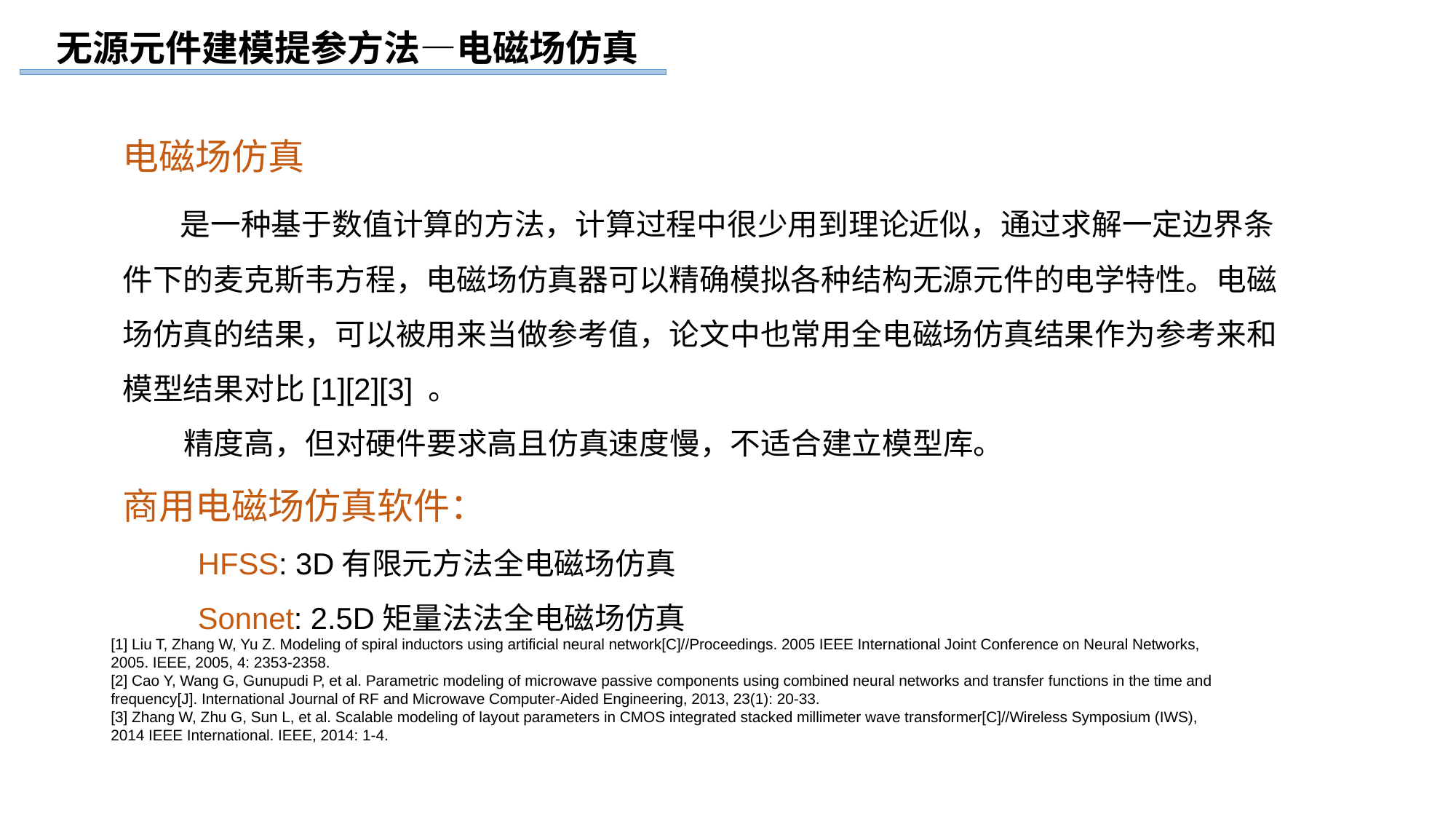

无源元件建模提参方法—电磁场仿真

电磁场仿真
      是一种基于数值计算的方法，计算过程中很少用到理论近似，通过求解一定边界条件下的麦克斯韦方程，电磁场仿真器可以精确模拟各种结构无源元件的电学特性。电磁场仿真的结果，可以被用来当做参考值，论文中也常用全电磁场仿真结果作为参考来和模型结果对比[1][2][3] 。
        精度高，但对硬件要求高且仿真速度慢，不适合建立模型库。
商用电磁场仿真软件：
         HFSS: 3D有限元方法全电磁场仿真
         Sonnet: 2.5D矩量法法全电磁场仿真

[1] Liu T, Zhang W, Yu Z. Modeling of spiral inductors using artificial neural network[C]//Proceedings. 2005 IEEE International Joint Conference on Neural Networks, 2005. IEEE, 2005, 4: 2353-2358.
[2] Cao Y, Wang G, Gunupudi P, et al. Parametric modeling of microwave passive components using combined neural networks and transfer functions in the time and frequency[J]. International Journal of RF and Microwave Computer‐Aided Engineering, 2013, 23(1): 20-33.
[3] Zhang W, Zhu G, Sun L, et al. Scalable modeling of layout parameters in CMOS integrated stacked millimeter wave transformer[C]//Wireless Symposium (IWS), 2014 IEEE International. IEEE, 2014: 1-4.